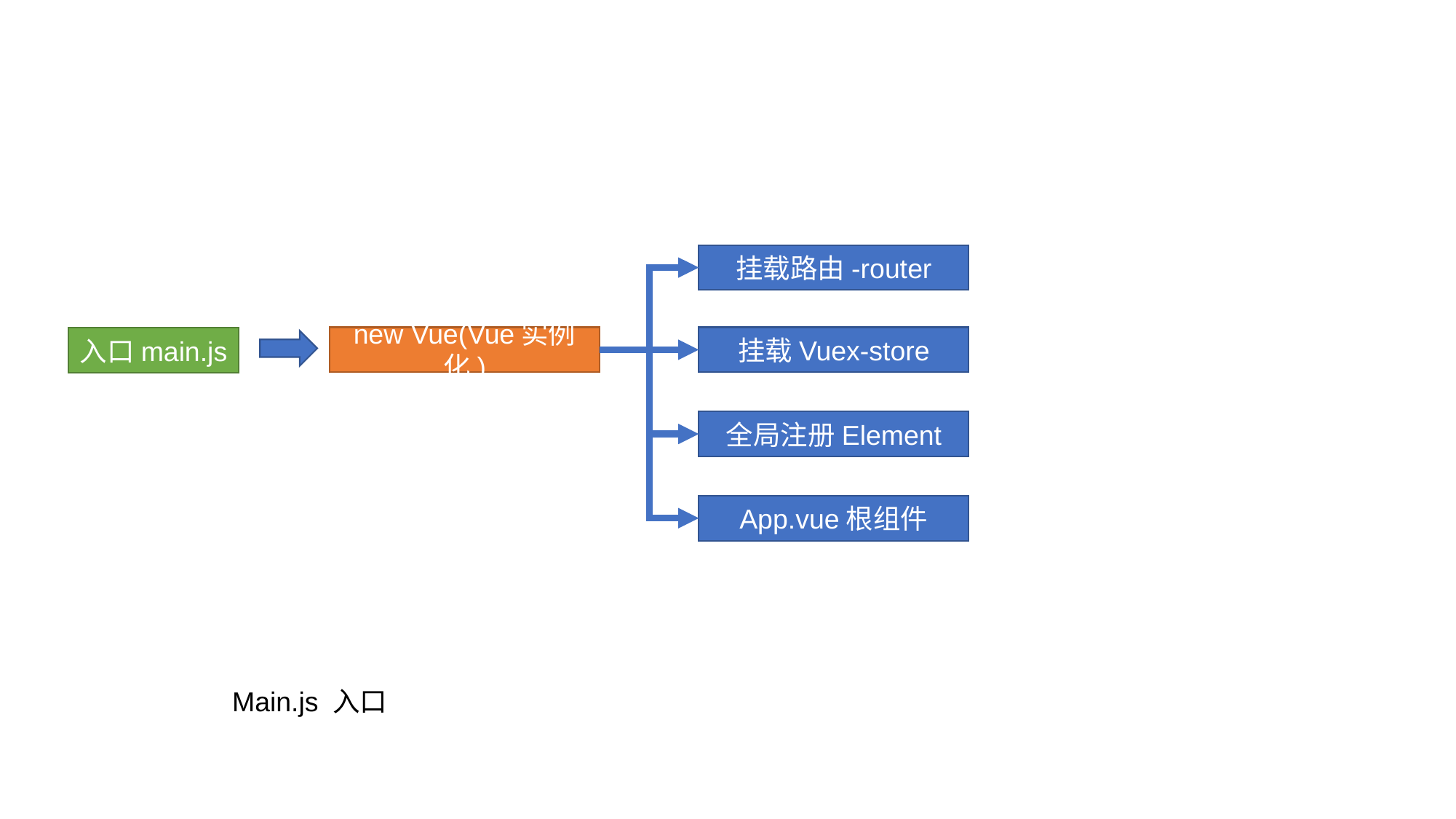

挂载路由-router
new Vue(Vue实例化)
挂载Vuex-store
入口main.js

全局注册Element
App.vue根组件
Main.js 入口